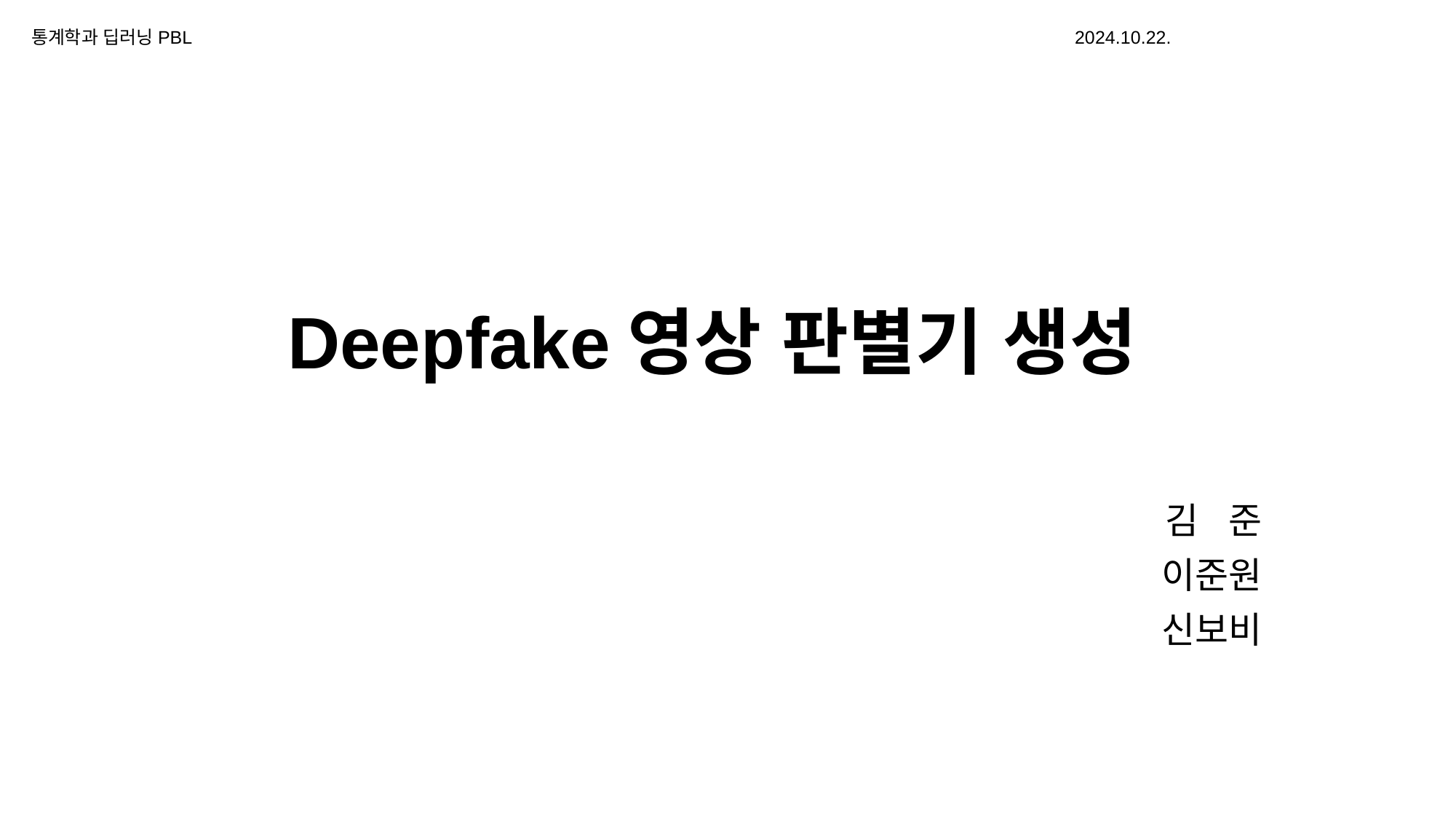

통계학과 딥러닝PBL                                                                                                                                                                              2024.10.22.
# Deepfake영상 판별기 생성
김   준
이준원
신보비